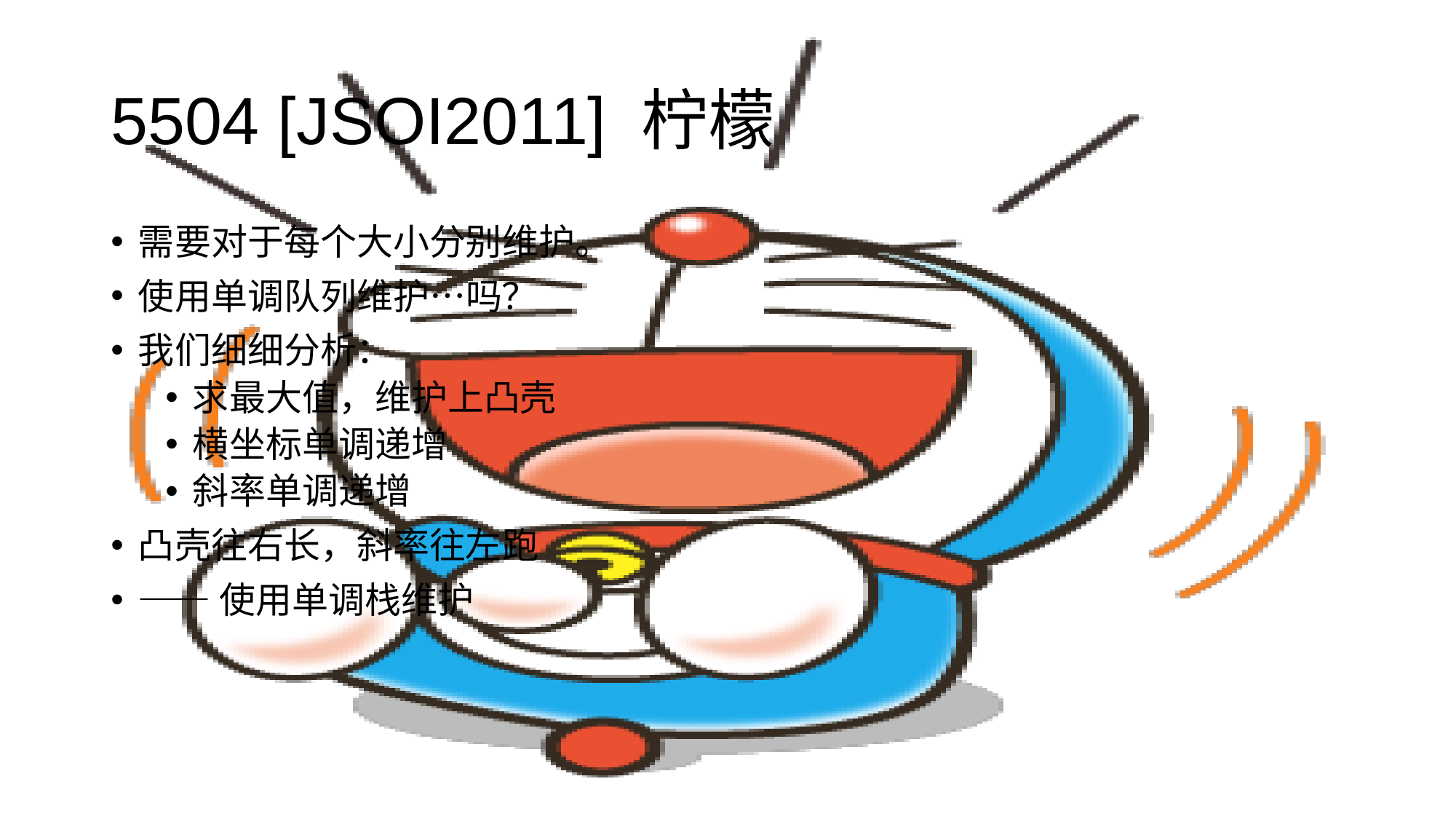

# 5504 [JSOI2011] 柠檬
需要对于每个大小分别维护。
使用单调队列维护…吗？
我们细细分析：
求最大值，维护上凸壳
横坐标单调递增
斜率单调递增
凸壳往右长，斜率往左跑
——使用单调栈维护